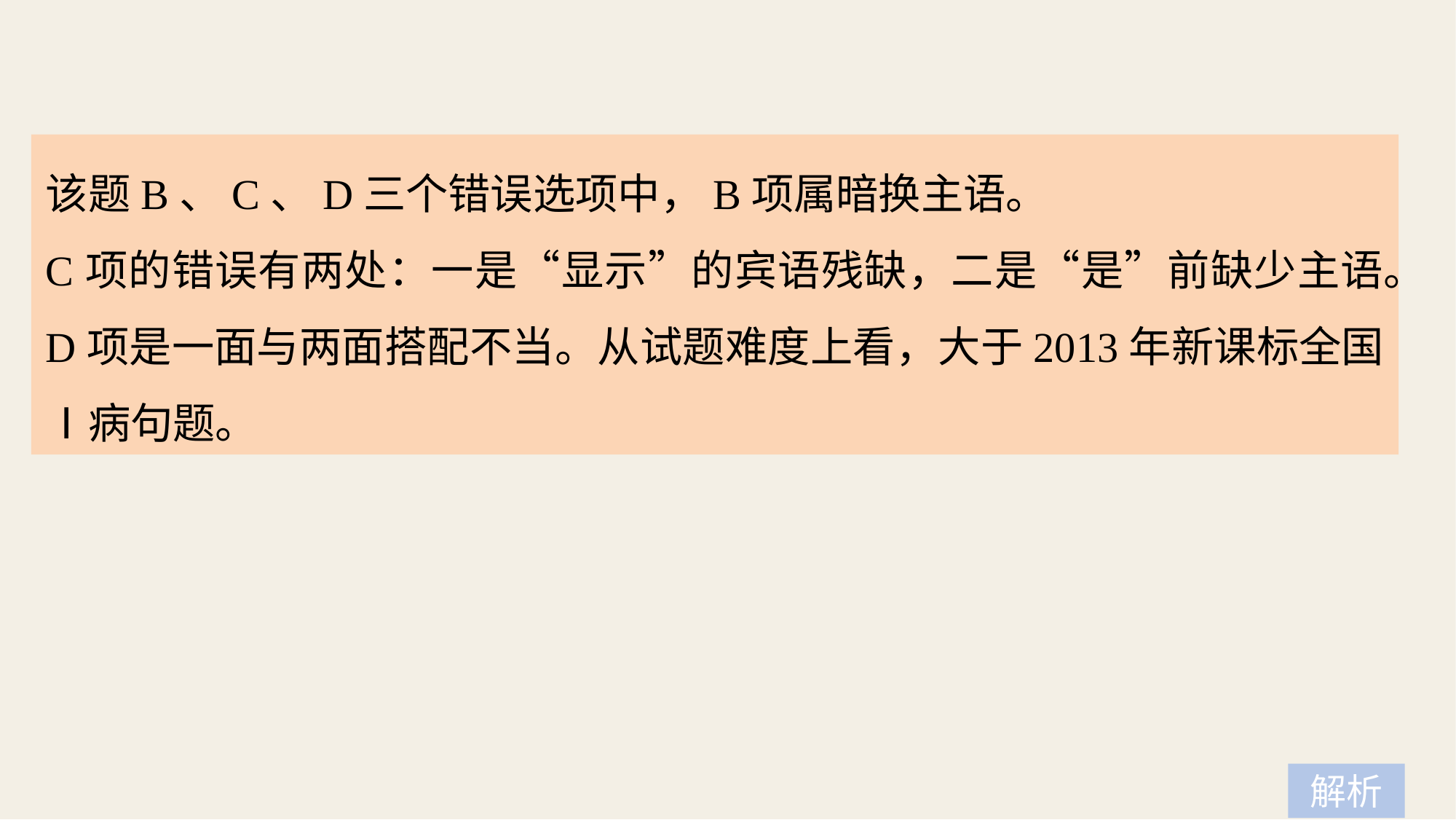

该题B、C、D三个错误选项中，B项属暗换主语。
C项的错误有两处：一是“显示”的宾语残缺，二是“是”前缺少主语。
D项是一面与两面搭配不当。从试题难度上看，大于2013年新课标全国Ⅰ病句题。
解析